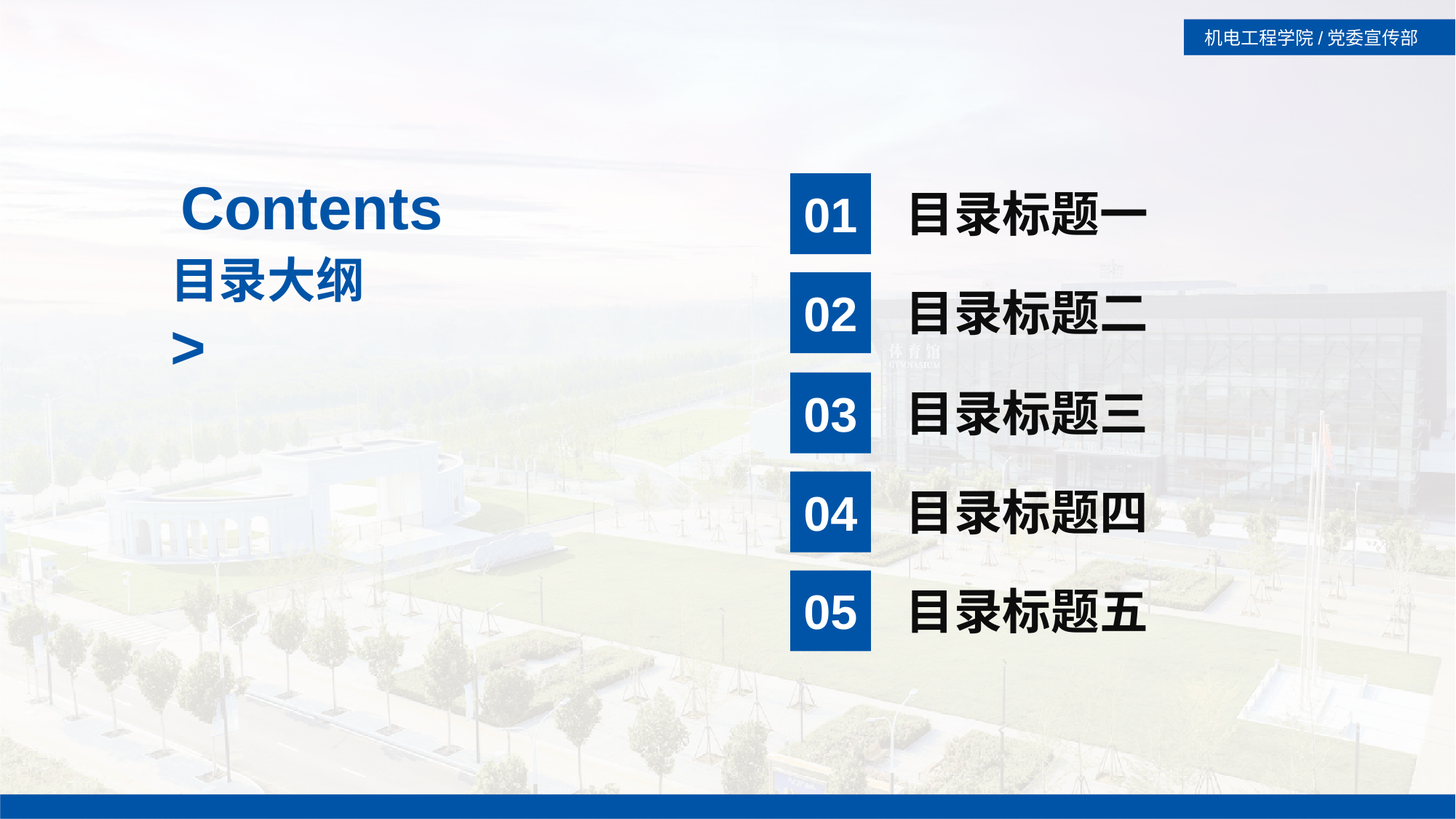

Contents

目录标题一
01
目录大纲
>

目录标题二
02

目录标题三
03

目录标题四
04

目录标题五
05